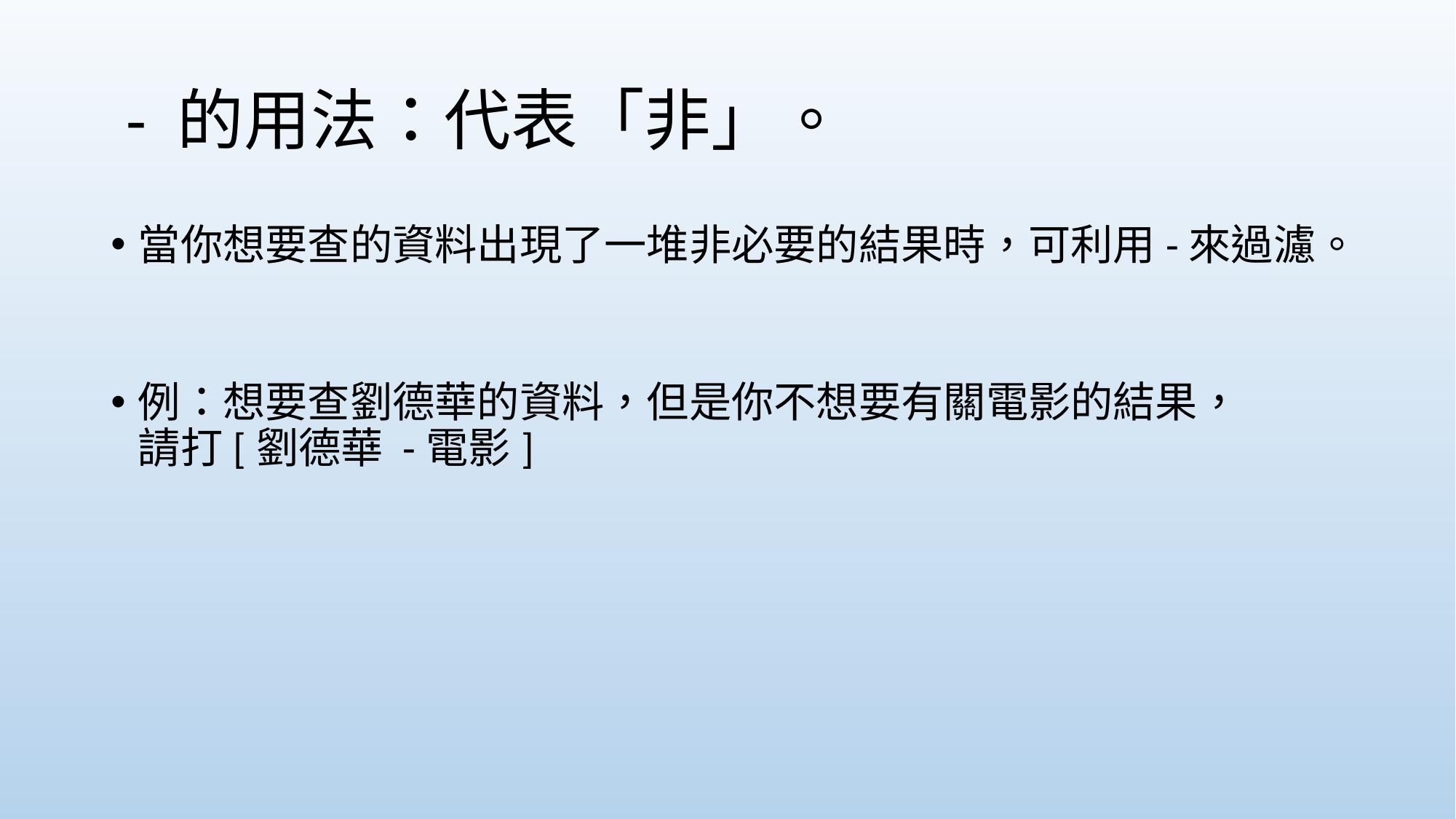

# - 的用法：代表「非」。
當你想要查的資料出現了一堆非必要的結果時，可利用-來過濾。
例：想要查劉德華的資料，但是你不想要有關電影的結果，
請打[劉德華 -電影]